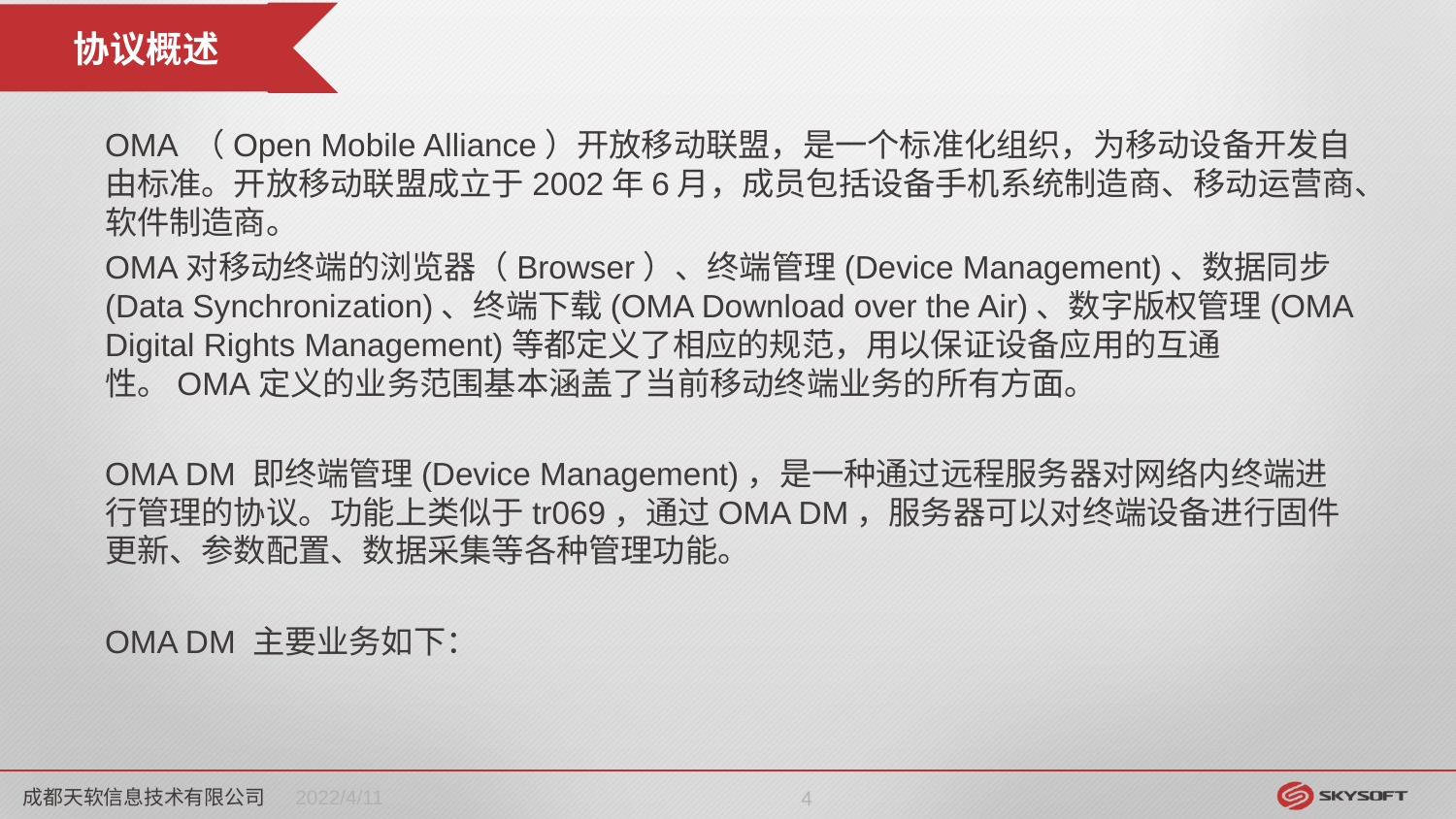

协议概述

OMA （Open Mobile Alliance）开放移动联盟，是一个标准化组织，为移动设备开发自由标准。开放移动联盟成立于2002年6月，成员包括设备手机系统制造商、移动运营商、软件制造商。
OMA对移动终端的浏览器（Browser）、终端管理(Device Management)、数据同步(Data Synchronization)、终端下载(OMA Download over the Air)、数字版权管理(OMA Digital Rights Management)等都定义了相应的规范，用以保证设备应用的互通性。OMA定义的业务范围基本涵盖了当前移动终端业务的所有方面。

OMA DM 即终端管理(Device Management)，是一种通过远程服务器对网络内终端进行管理的协议。功能上类似于tr069，通过OMA DM，服务器可以对终端设备进行固件更新、参数配置、数据采集等各种管理功能。

OMA DM 主要业务如下：
成都天软信息技术有限公司
2022/4/11
4